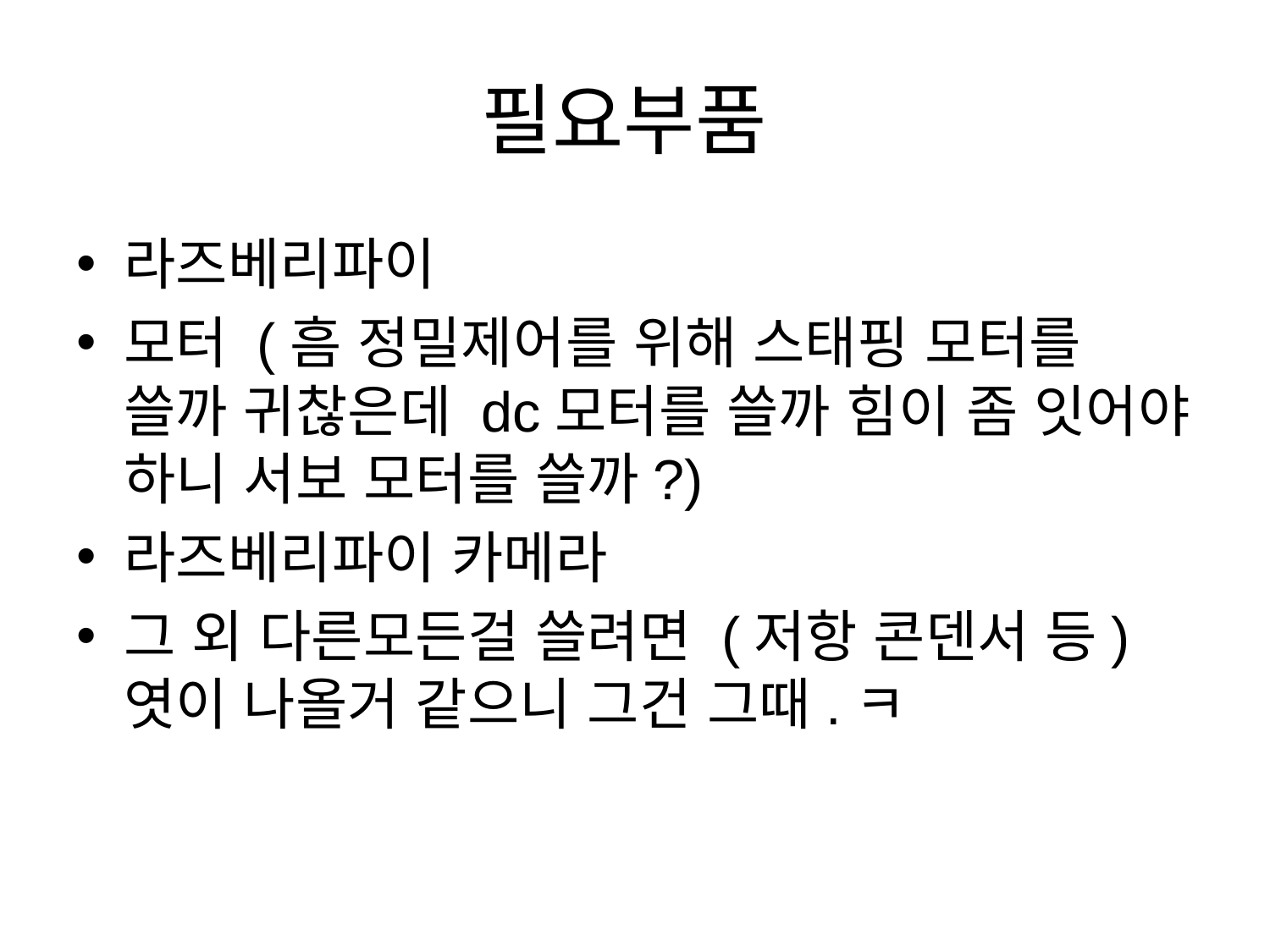

# 필요부품
라즈베리파이
모터 (흠 정밀제어를 위해 스태핑 모터를 쓸까 귀찮은데 dc모터를 쓸까 힘이 좀 잇어야 하니 서보 모터를 쓸까?)
라즈베리파이 카메라
그 외 다른모든걸 쓸려면 (저항 콘덴서 등) 엿이 나올거 같으니 그건 그때.ㅋ